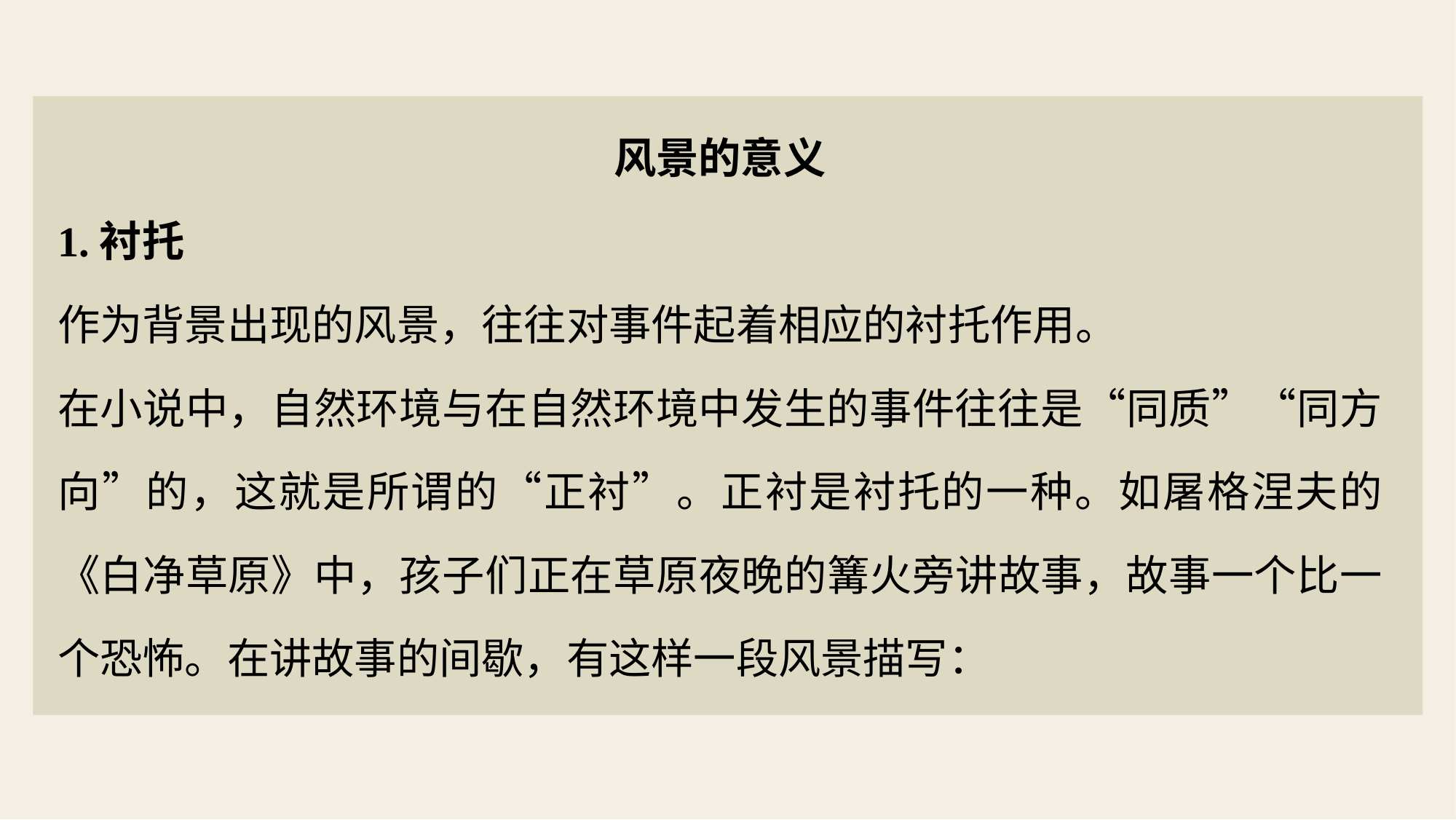

风景的意义
1.衬托
作为背景出现的风景，往往对事件起着相应的衬托作用。
在小说中，自然环境与在自然环境中发生的事件往往是“同质”“同方向”的，这就是所谓的“正衬”。正衬是衬托的一种。如屠格涅夫的《白净草原》中，孩子们正在草原夜晚的篝火旁讲故事，故事一个比一个恐怖。在讲故事的间歇，有这样一段风景描写：